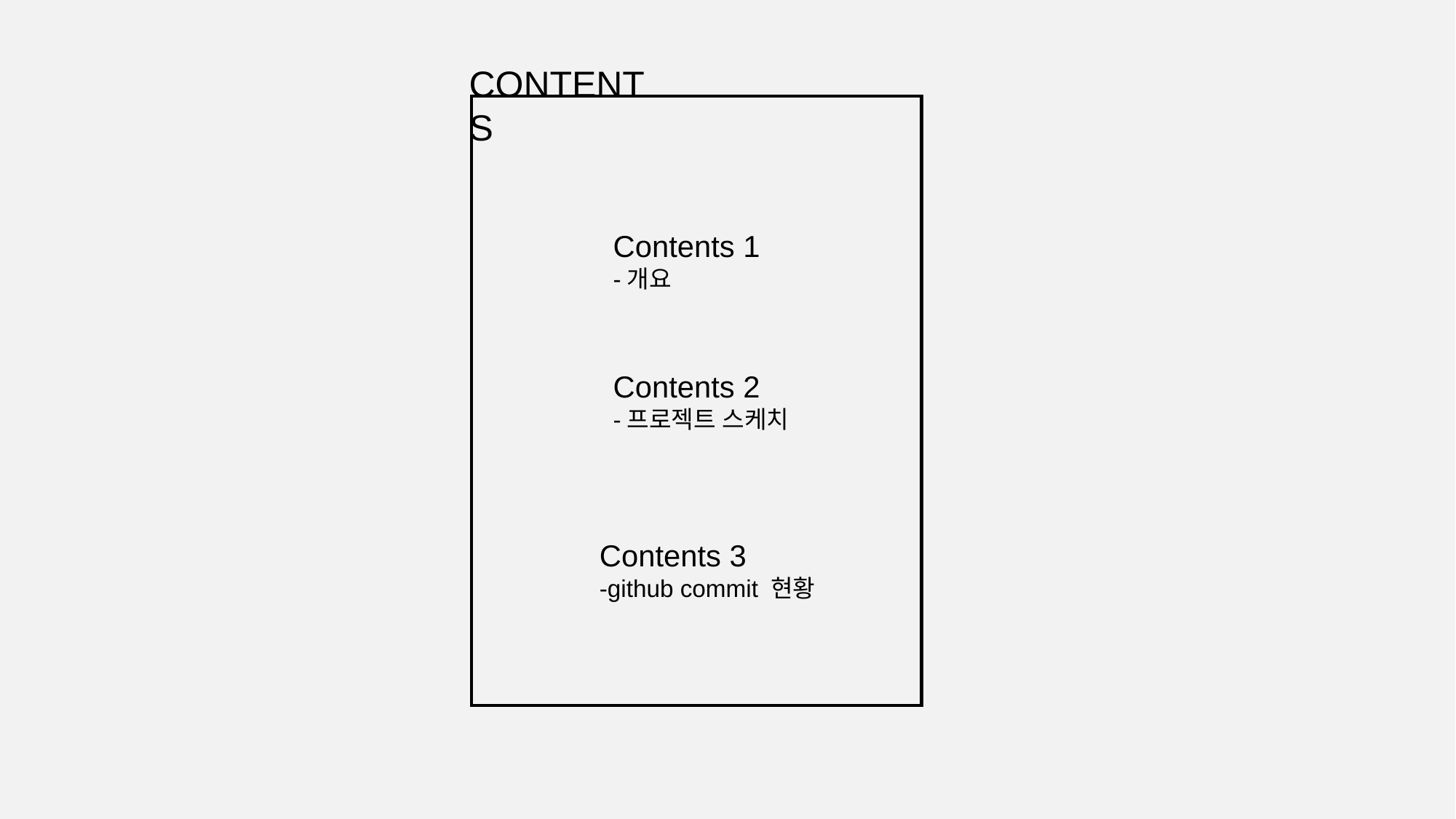

CONTENTS

Contents 1
-개요
Contents 2
-프로젝트 스케치
Contents 3
-github commit 현황